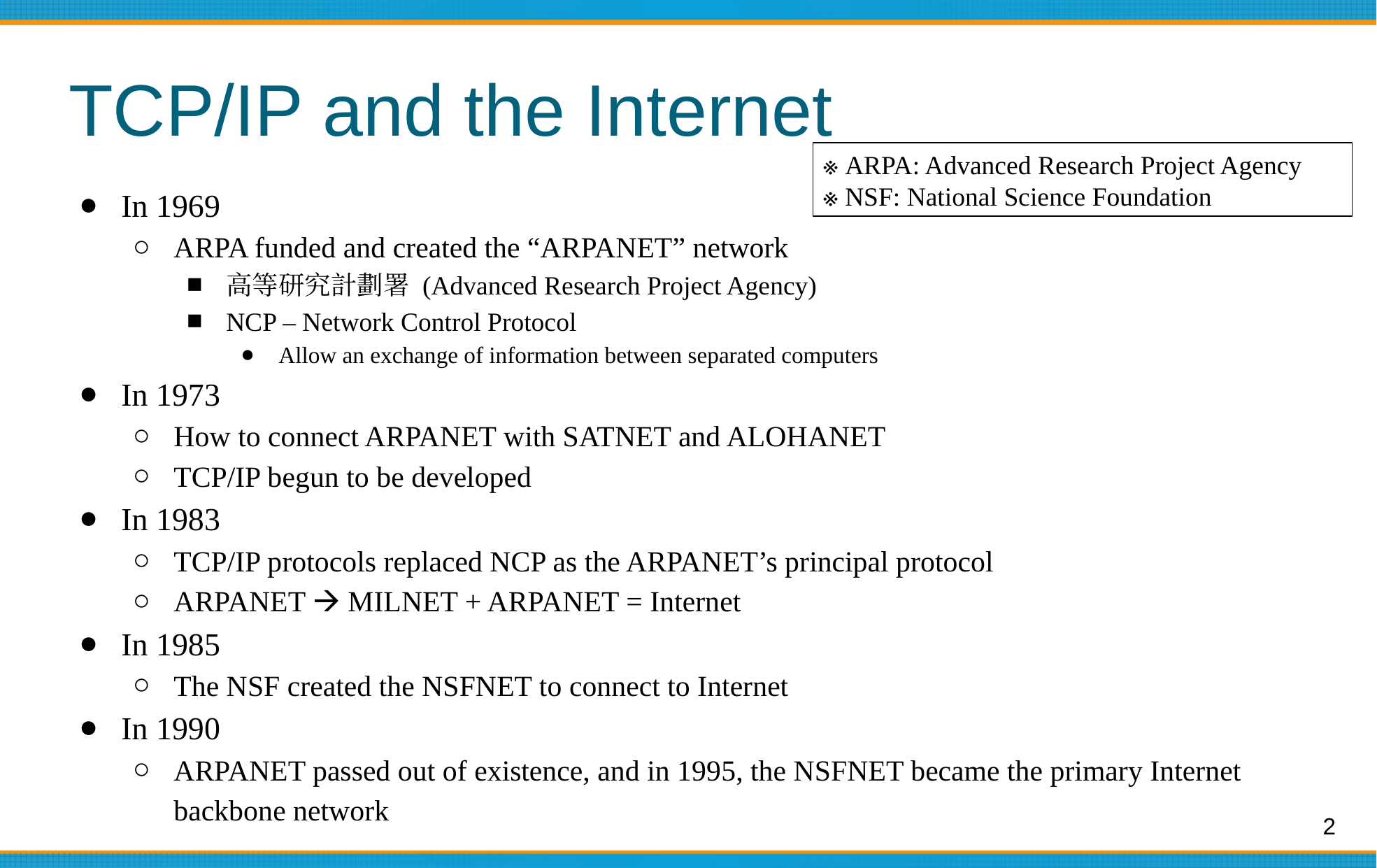

# TCP/IP and the Internet
※ ARPA: Advanced Research Project Agency
※ NSF: National Science Foundation
In 1969
ARPA funded and created the “ARPANET” network
高等研究計劃署 (Advanced Research Project Agency)
NCP – Network Control Protocol
Allow an exchange of information between separated computers
In 1973
How to connect ARPANET with SATNET and ALOHANET
TCP/IP begun to be developed
In 1983
TCP/IP protocols replaced NCP as the ARPANET’s principal protocol
ARPANET 🡪 MILNET + ARPANET = Internet
In 1985
The NSF created the NSFNET to connect to Internet
In 1990
ARPANET passed out of existence, and in 1995, the NSFNET became the primary Internet backbone network
2